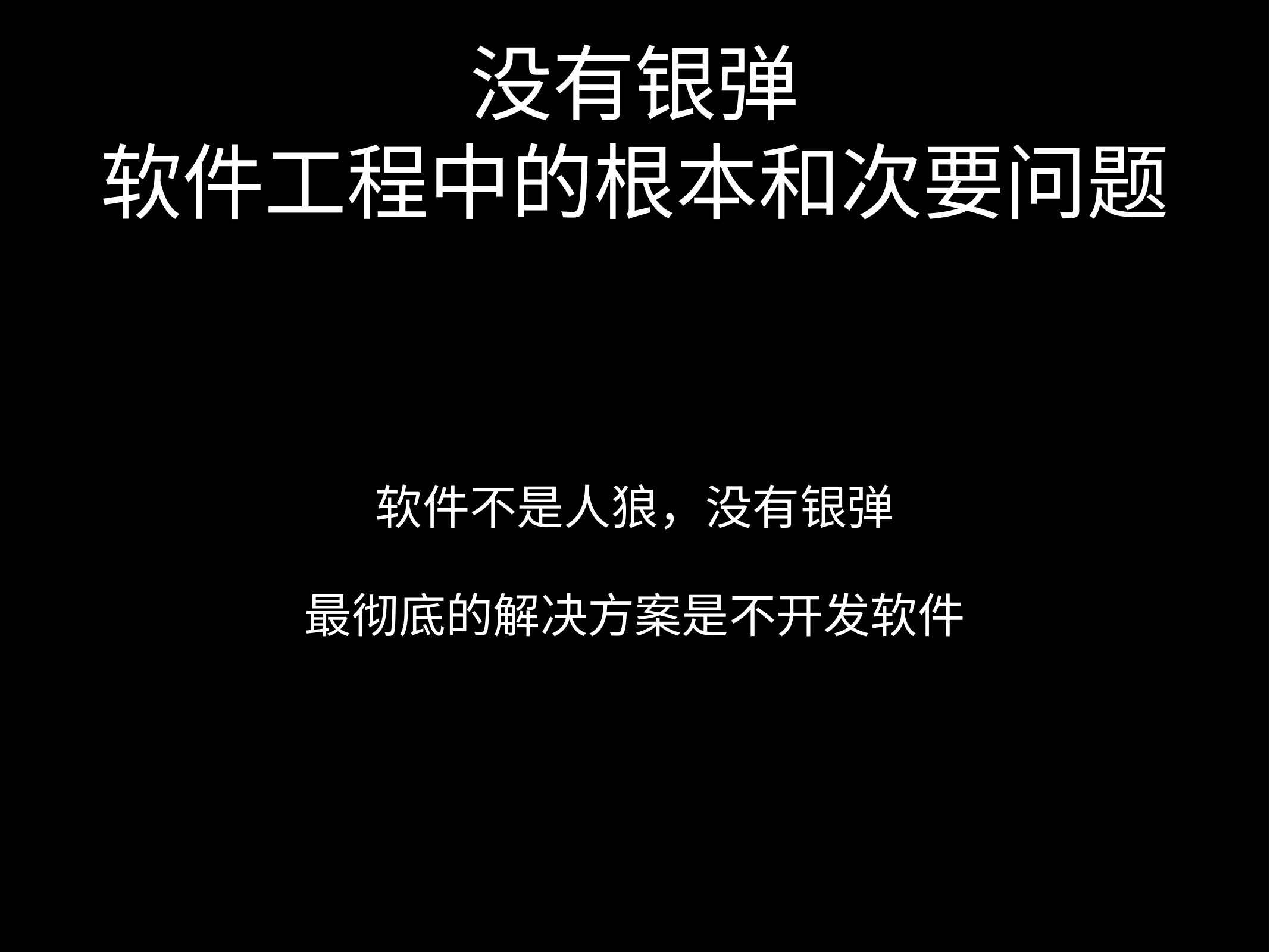

# 没有银弹
软件工程中的根本和次要问题
软件不是人狼，没有银弹
最彻底的解决方案是不开发软件